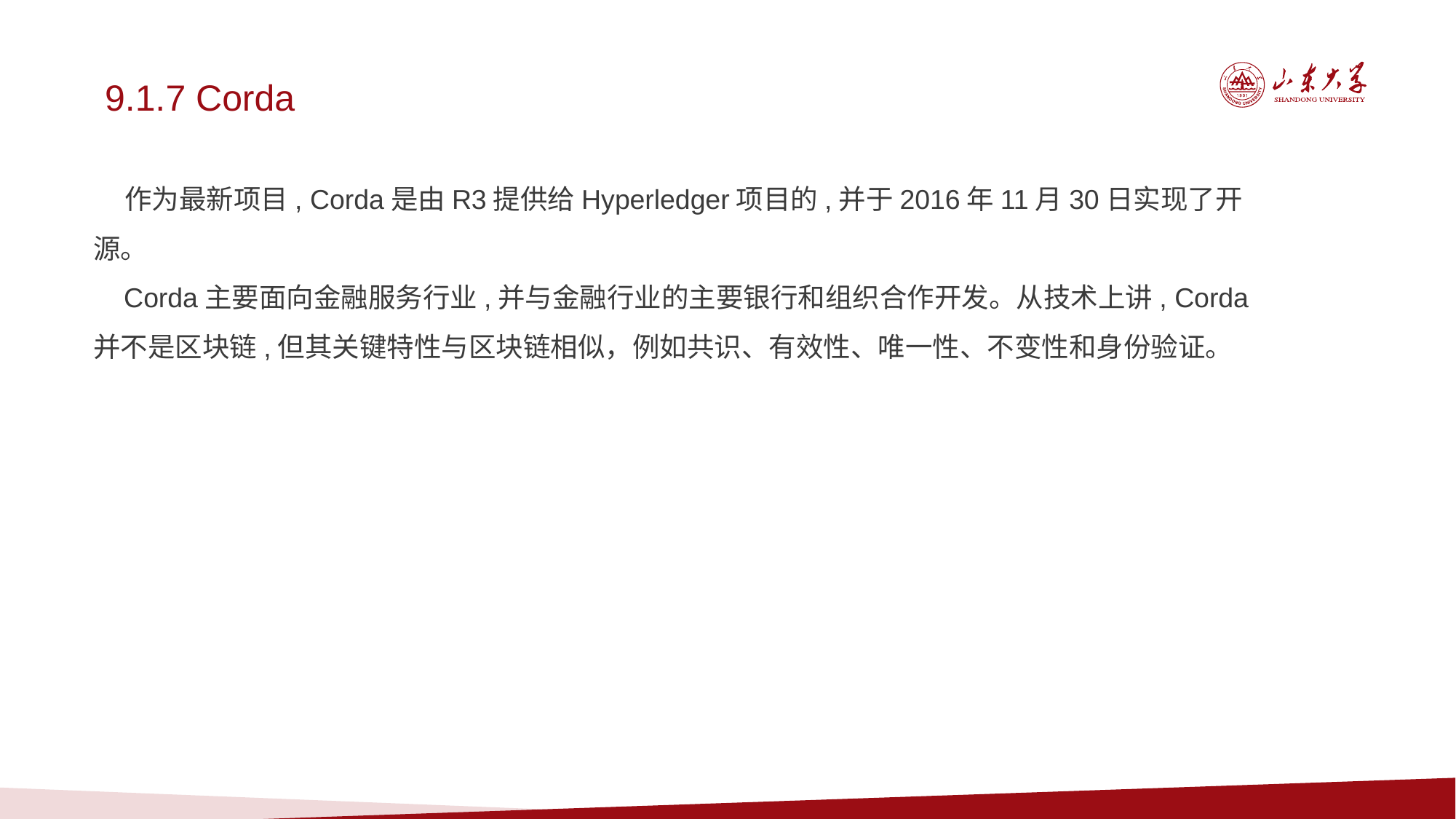

9.1.7 Corda
    作为最新项目, Corda是由R3提供给Hyperledger项目的,并于2016年11月30日实现了开源。
    Corda主要面向金融服务行业,并与金融行业的主要银行和组织合作开发。从技术上讲, Corda并不是区块链,但其关键特性与区块链相似，例如共识、有效性、唯一性、不变性和身份验证。